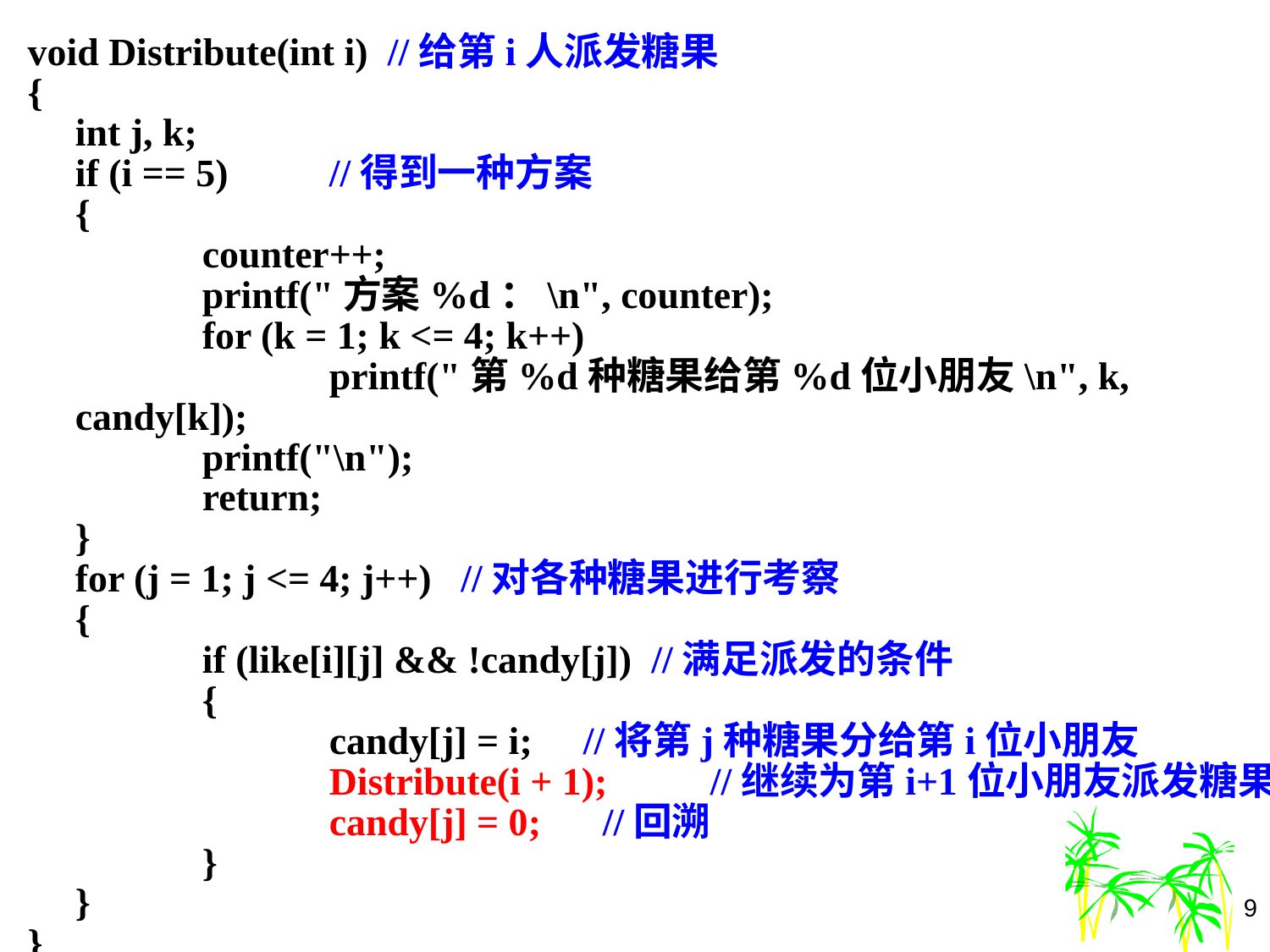

void Distribute(int i)  //给第i人派发糖果
{
	int j, k;
	if (i == 5)	//得到一种方案
	{
		counter++;
		printf("方案%d：\n", counter);
		for (k = 1; k <= 4; k++)
			printf("第%d种糖果给第%d位小朋友\n", k, candy[k]);
		printf("\n");
		return;
	}
	for (j = 1; j <= 4; j++)   //对各种糖果进行考察
	{
		if (like[i][j] && !candy[j])  //满足派发的条件
		{
			candy[j] = i;	//将第j种糖果分给第i位小朋友
			Distribute(i + 1);	//继续为第i+1位小朋友派发糖果
			candy[j] = 0;	  //回溯
		}
	}
}
9